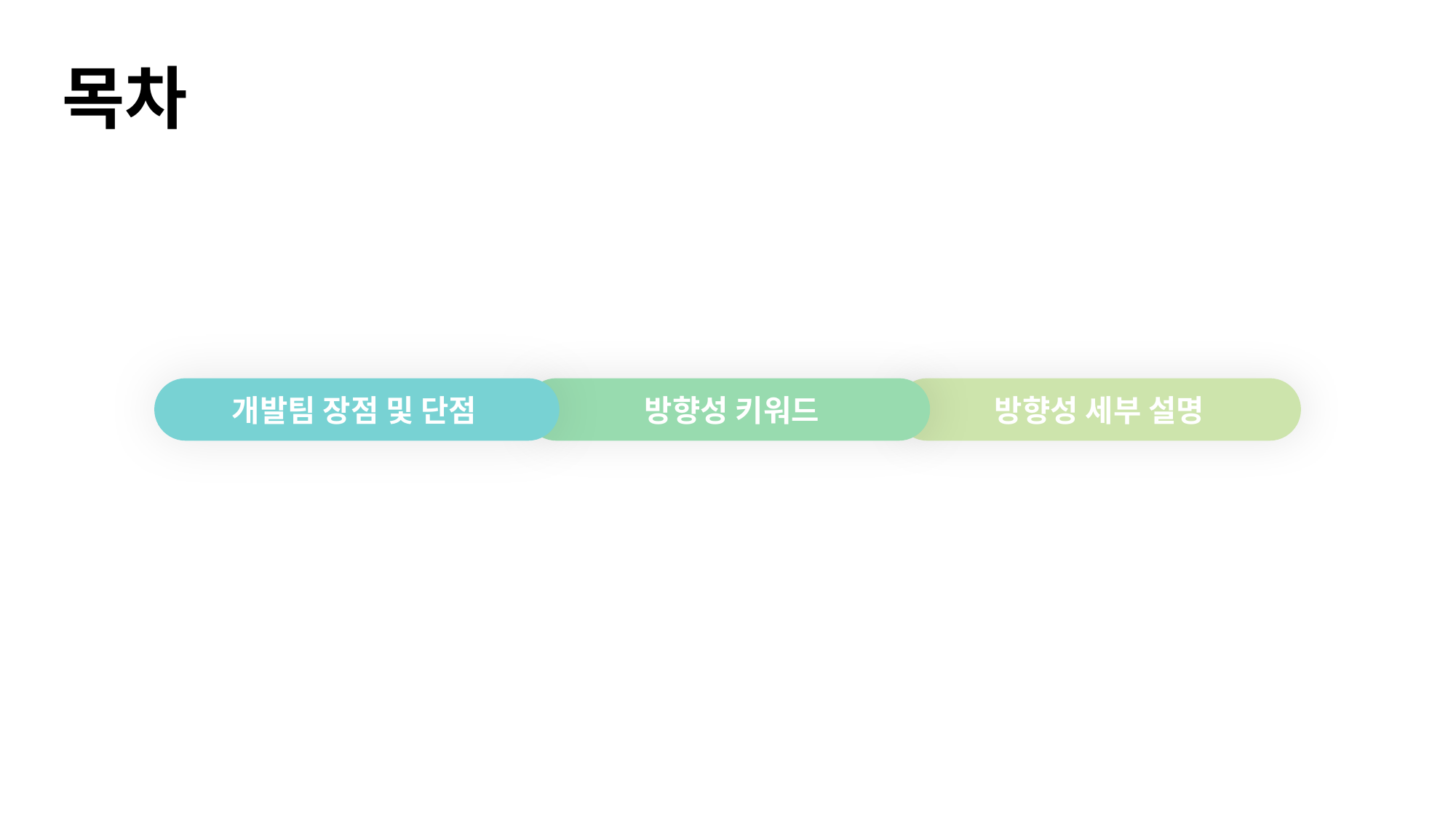

# 목차

      개발팀 장점 및 단점

        방향성 키워드

       방향성 세부 설명